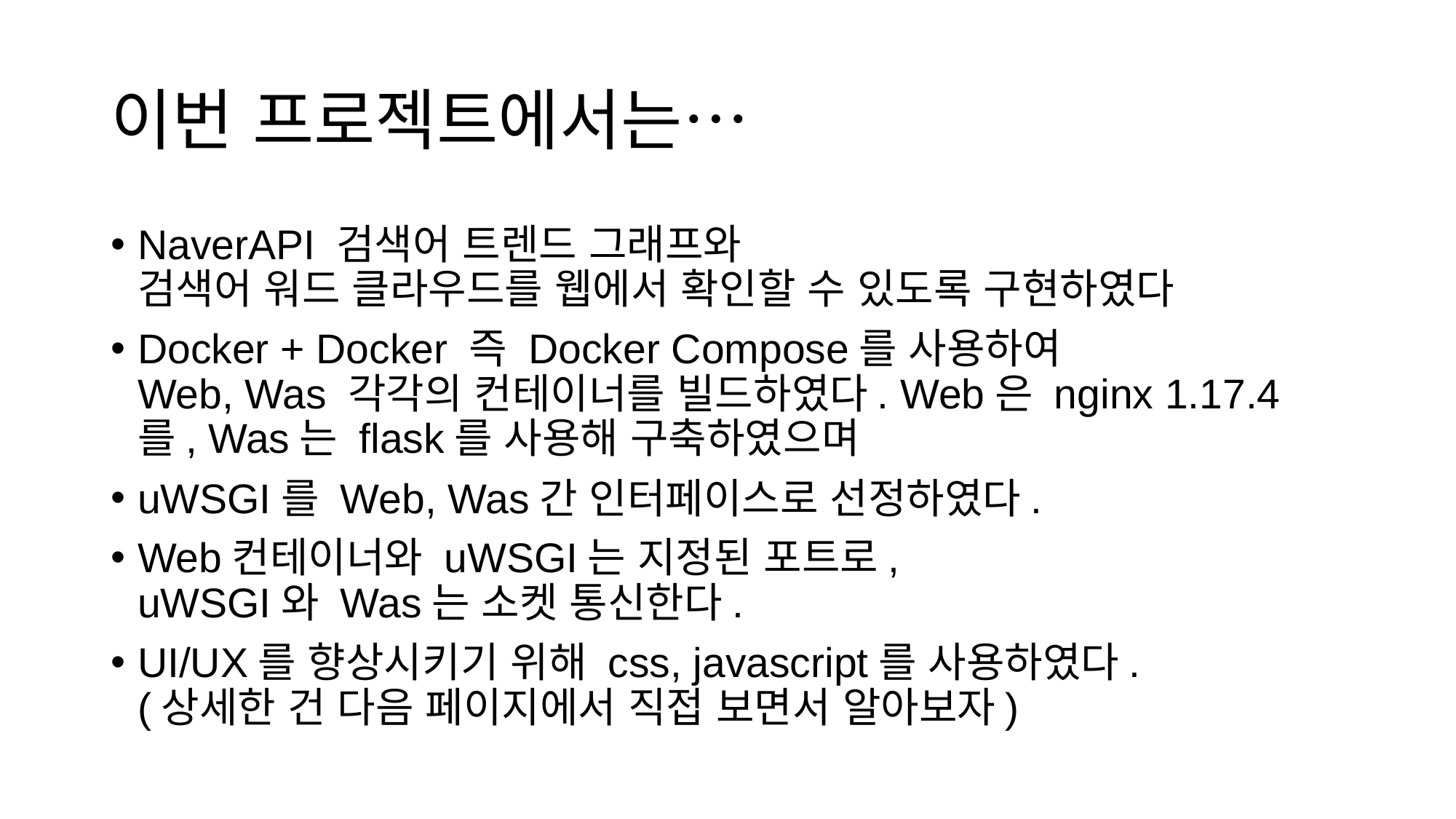

# 이번 프로젝트에서는…
NaverAPI 검색어 트렌드 그래프와
검색어 워드 클라우드를 웹에서 확인할 수 있도록 구현하였다
Docker + Docker 즉 Docker Compose를 사용하여
Web, Was 각각의 컨테이너를 빌드하였다. Web은 nginx 1.17.4를, Was는 flask를 사용해 구축하였으며
uWSGI를 Web, Was간 인터페이스로 선정하였다.
Web컨테이너와 uWSGI는 지정된 포트로,
uWSGI와 Was는 소켓 통신한다.
UI/UX를 향상시키기 위해 css, javascript를 사용하였다.
(상세한 건 다음 페이지에서 직접 보면서 알아보자)